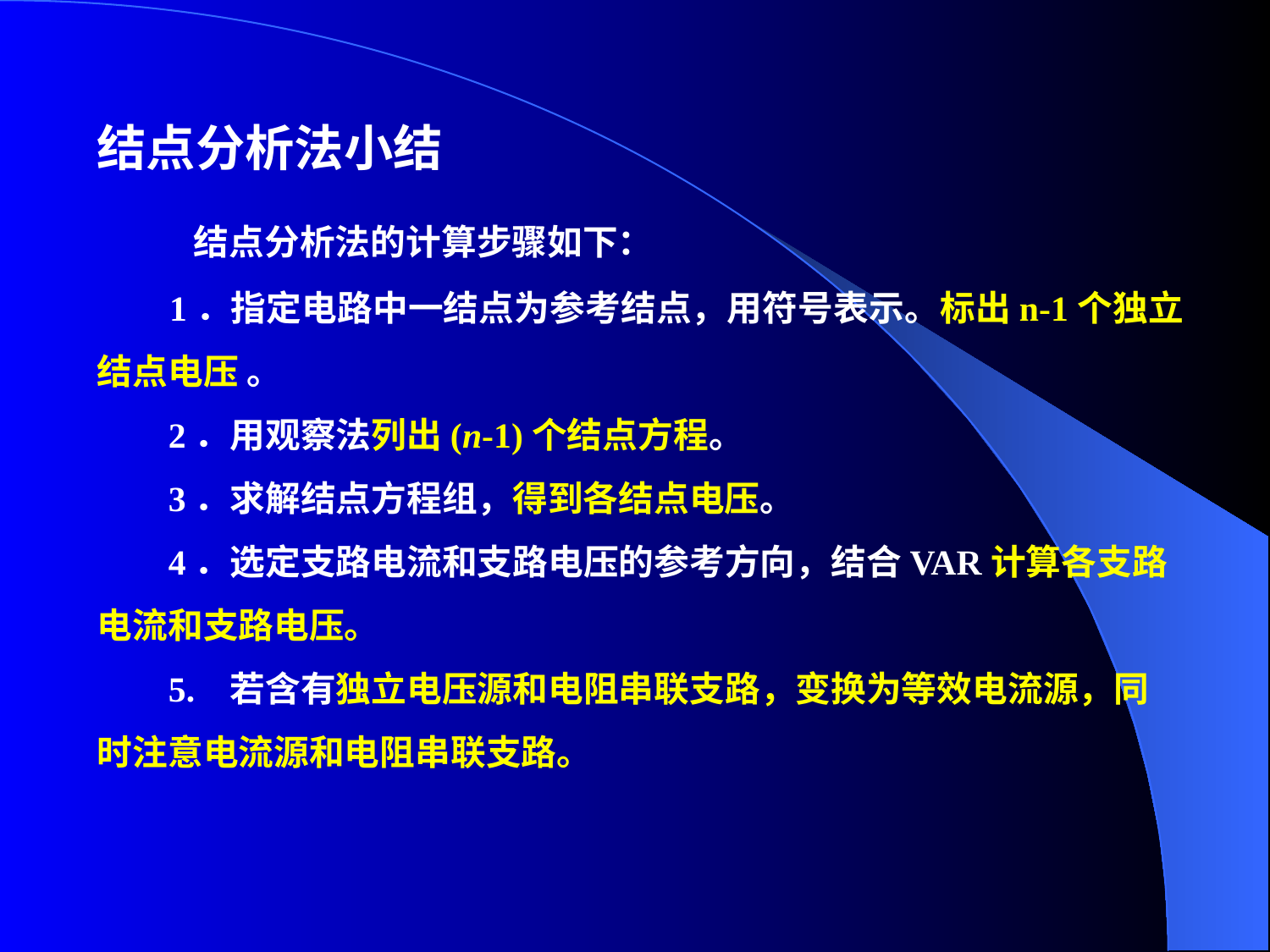

结点分析法小结
        结点分析法的计算步骤如下：
        1．指定电路中一结点为参考结点，用符号表示。标出n-1个独立结点电压 。
        2．用观察法列出(n-1)个结点方程。
        3．求解结点方程组，得到各结点电压。
        4．选定支路电流和支路电压的参考方向，结合VAR计算各支路电流和支路电压。
        5.   若含有独立电压源和电阻串联支路，变换为等效电流源，同时注意电流源和电阻串联支路。